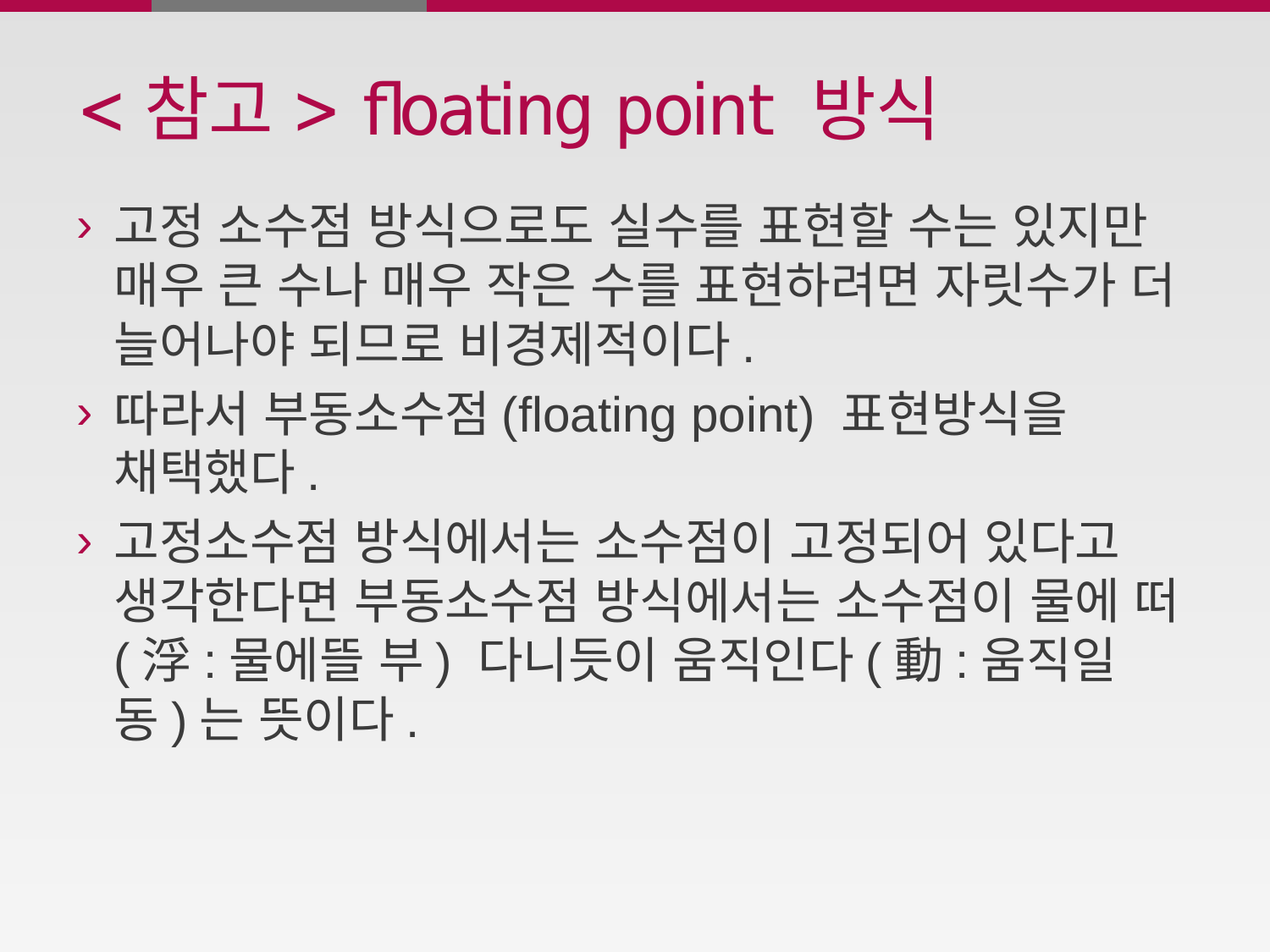

# <참고> floating point 방식
고정 소수점 방식으로도 실수를 표현할 수는 있지만 매우 큰 수나 매우 작은 수를 표현하려면 자릿수가 더 늘어나야 되므로 비경제적이다.
따라서 부동소수점(floating point) 표현방식을 채택했다.
고정소수점 방식에서는 소수점이 고정되어 있다고 생각한다면 부동소수점 방식에서는 소수점이 물에 떠(浮:물에뜰 부) 다니듯이 움직인다(動:움직일 동)는 뜻이다.